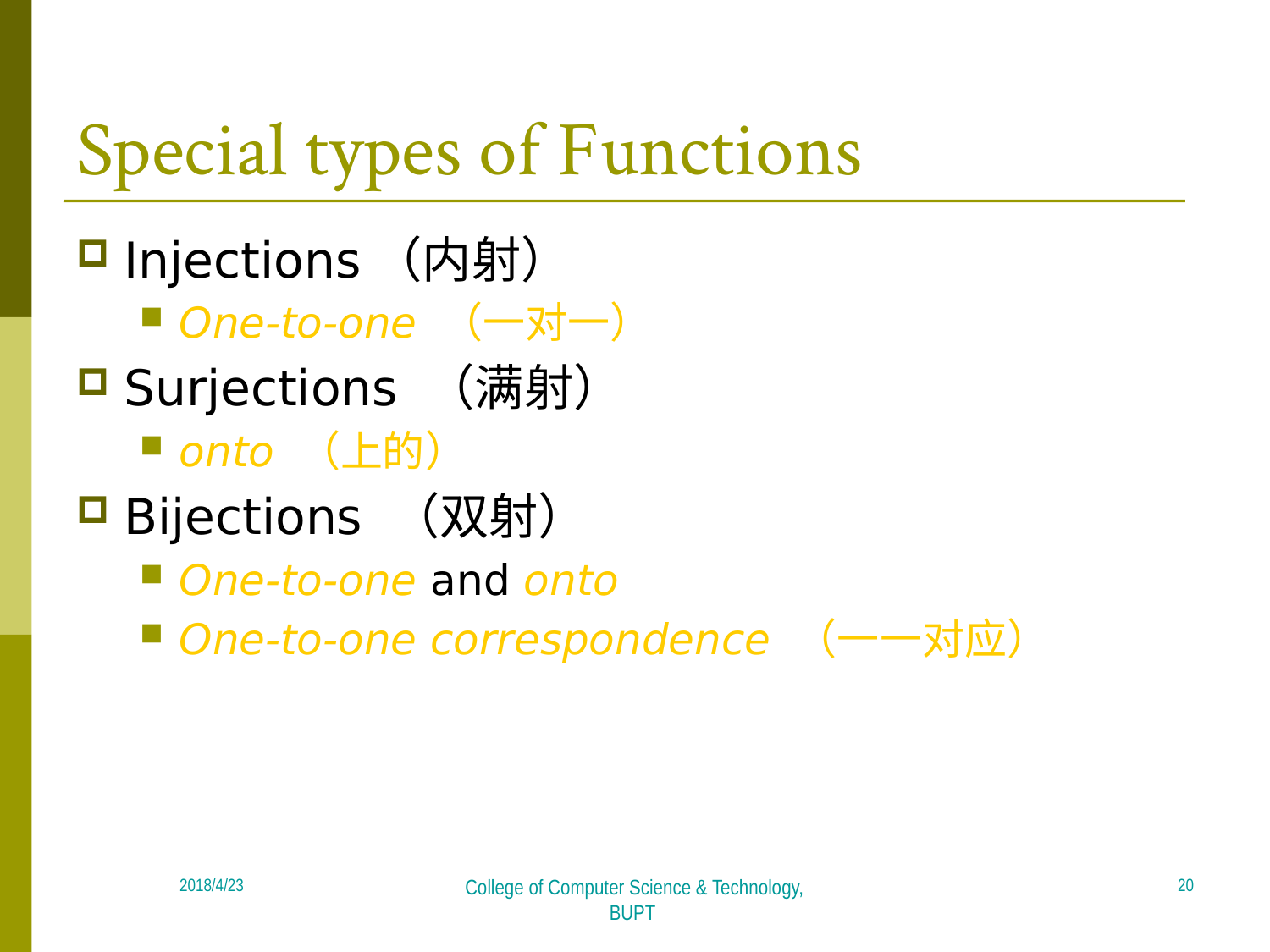

# Special types of Functions
Injections（内射）
One-to-one （一对一）
Surjections （满射）
onto （上的）
Bijections （双射）
One-to-one and onto
One-to-one correspondence （一一对应）
20
2018/4/23
College of Computer Science & Technology, BUPT